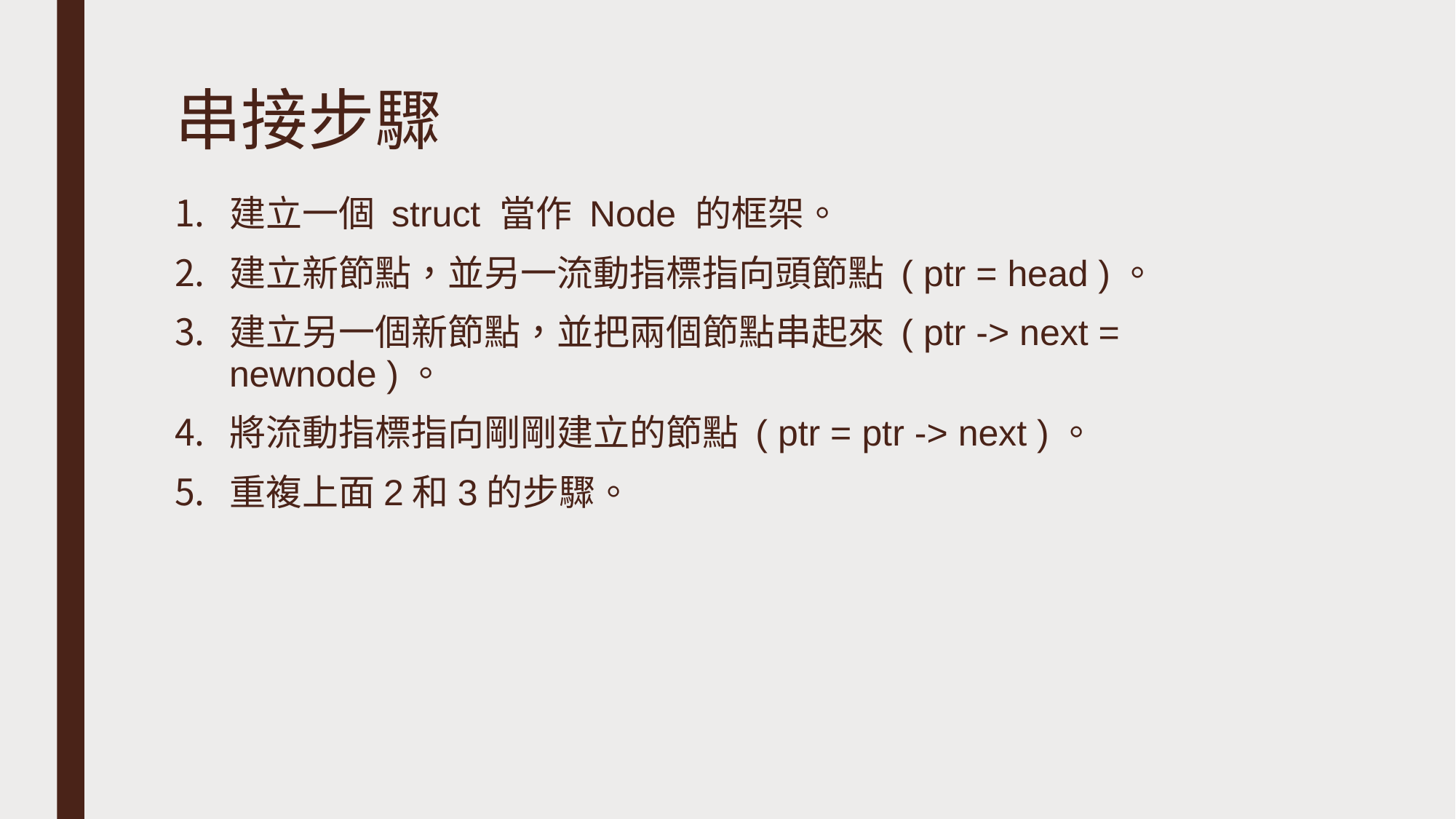

# 串接步驟
建立一個 struct 當作 Node 的框架。
建立新節點，並另一流動指標指向頭節點 ( ptr = head )。
建立另一個新節點，並把兩個節點串起來 ( ptr -> next = newnode )。
將流動指標指向剛剛建立的節點 ( ptr = ptr -> next )。
重複上面2和3的步驟。